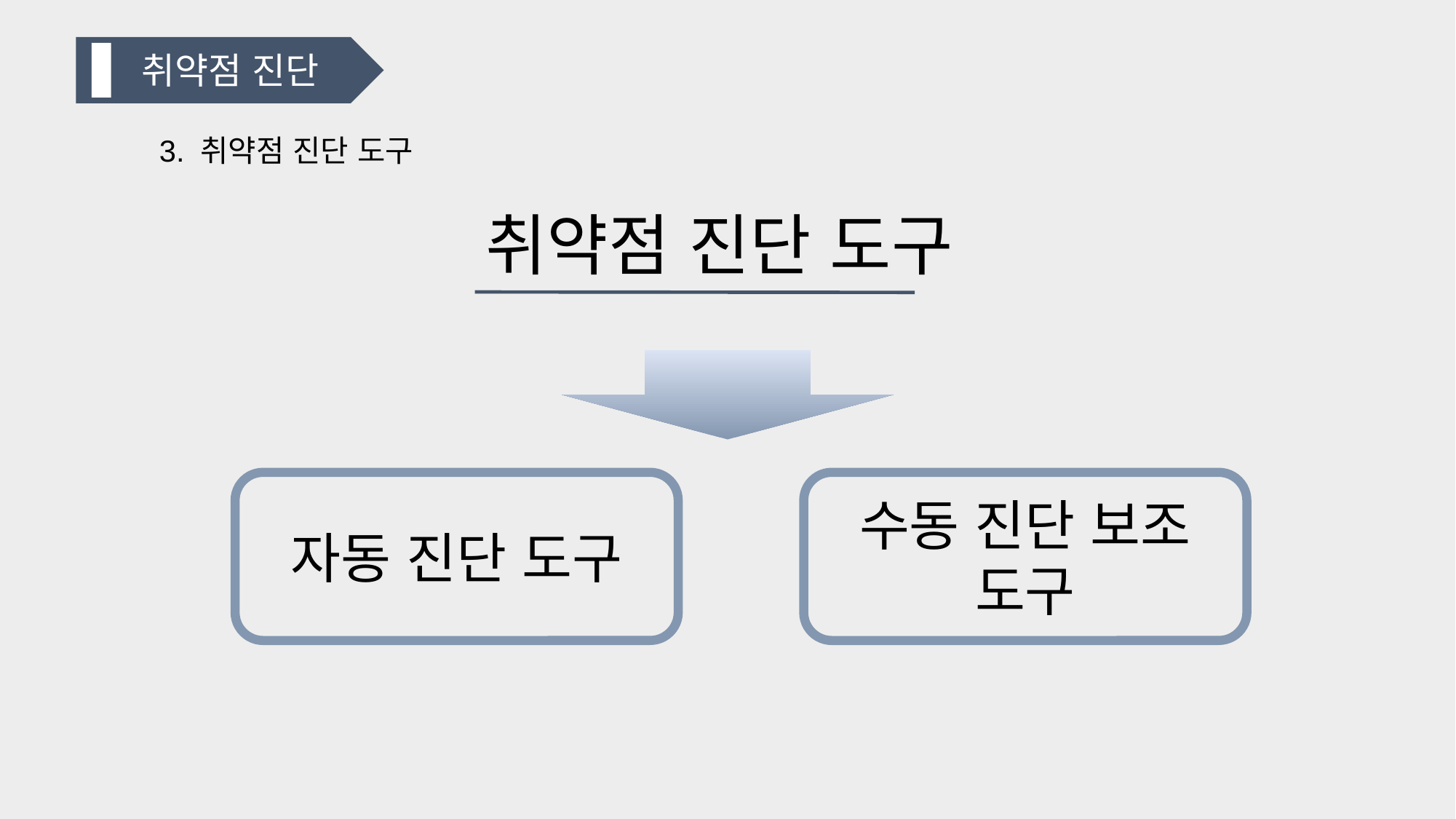

취약점 진단

3. 취약점 진단 도구
취약점 진단 도구

자동 진단 도구
수동 진단 보조 도구